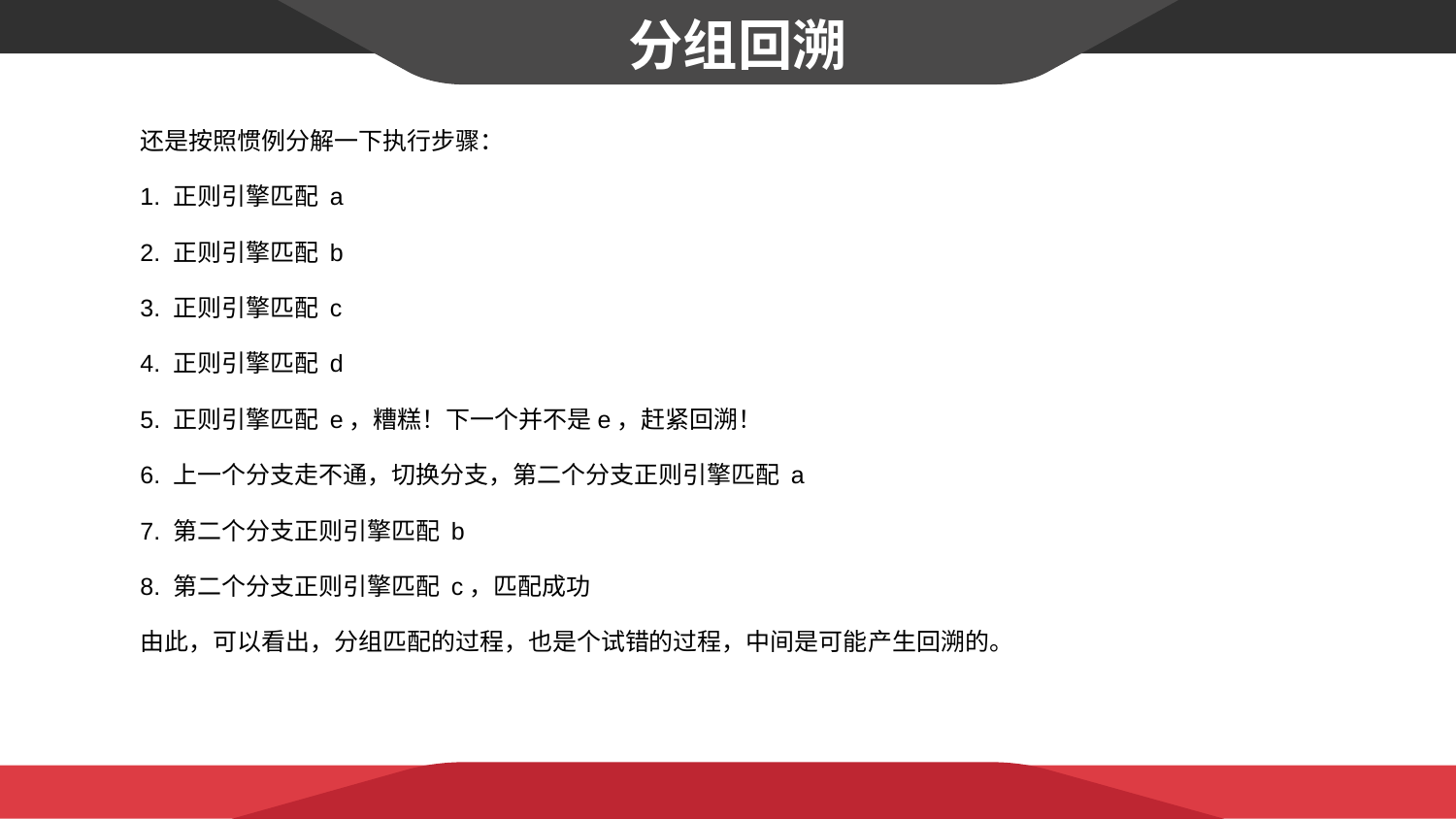

分组回溯
还是按照惯例分解一下执行步骤：
1. 正则引擎匹配 a
2. 正则引擎匹配 b
3. 正则引擎匹配 c
4. 正则引擎匹配 d
5. 正则引擎匹配 e，糟糕！下一个并不是e，赶紧回溯！
6. 上一个分支走不通，切换分支，第二个分支正则引擎匹配 a
7. 第二个分支正则引擎匹配 b
8. 第二个分支正则引擎匹配 c，匹配成功
由此，可以看出，分组匹配的过程，也是个试错的过程，中间是可能产生回溯的。